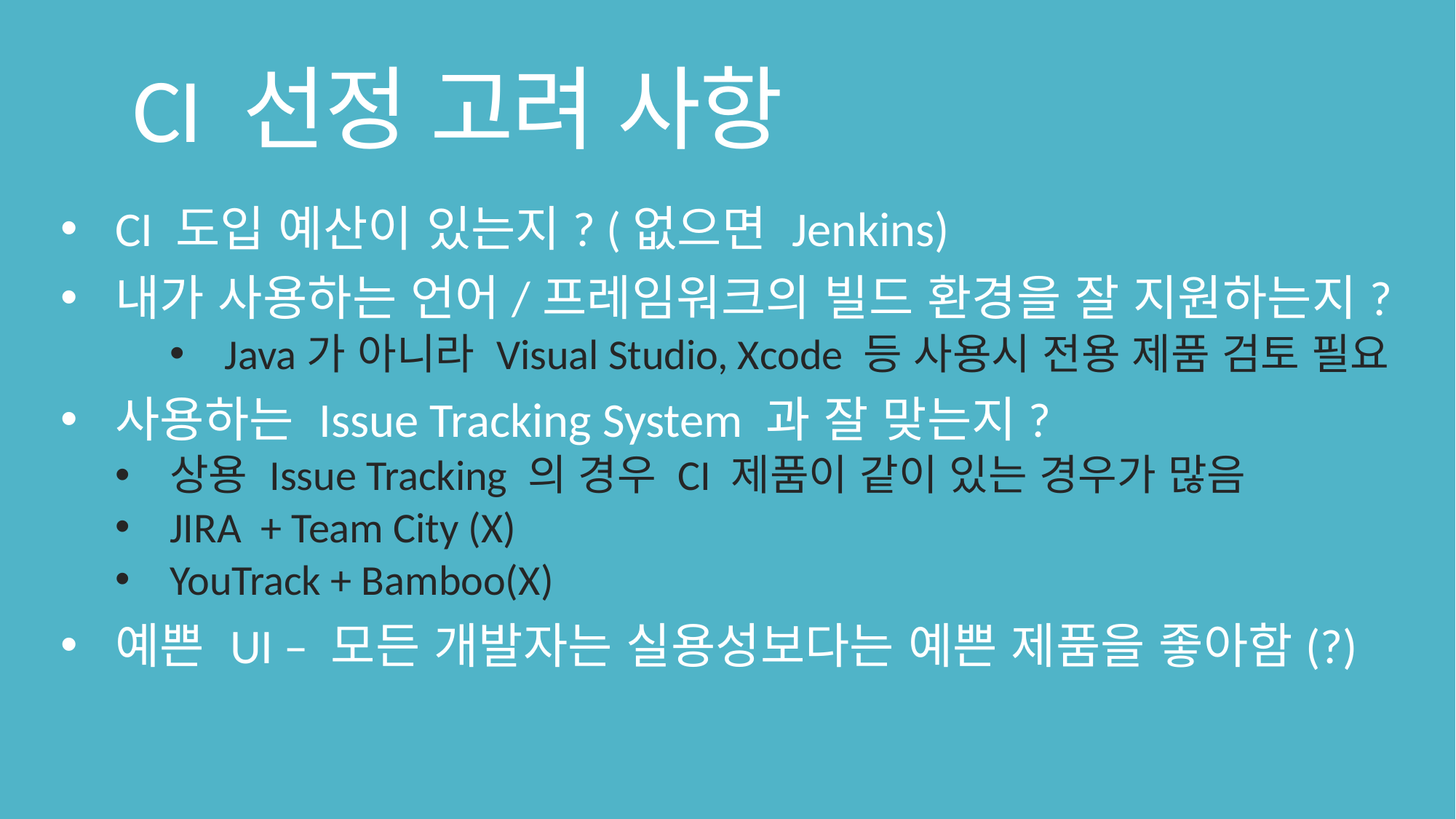

# CI 선정 고려 사항
CI 도입 예산이 있는지? (없으면 Jenkins)
내가 사용하는 언어/프레임워크의 빌드 환경을 잘 지원하는지?
Java가 아니라 Visual Studio, Xcode 등 사용시 전용 제품 검토 필요
사용하는 Issue Tracking System 과 잘 맞는지?
상용 Issue Tracking 의 경우 CI 제품이 같이 있는 경우가 많음
JIRA  + Team City (X)
YouTrack + Bamboo(X)
예쁜 UI – 모든 개발자는 실용성보다는 예쁜 제품을 좋아함(?)